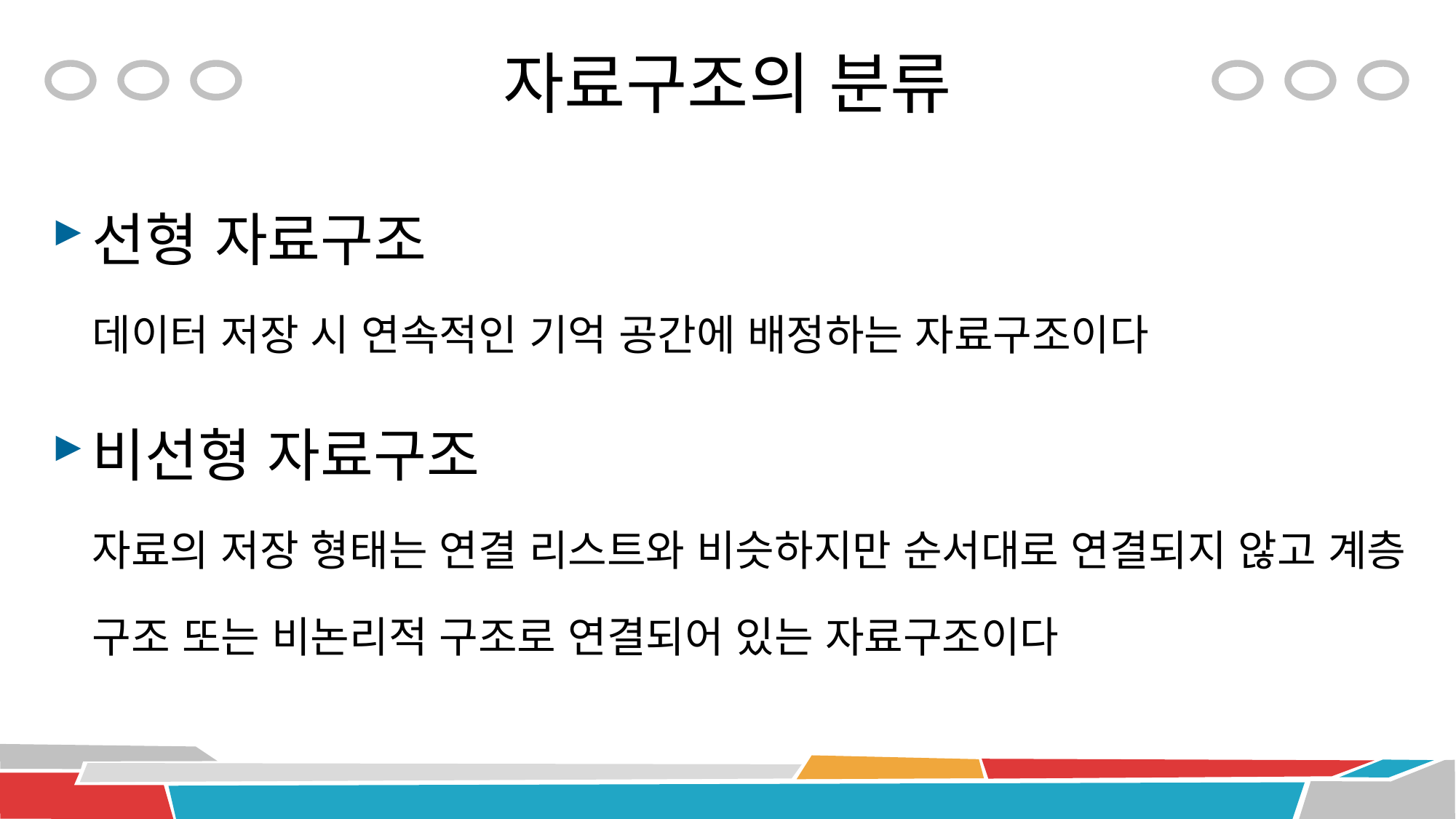

# 자료구조의 분류
선형 자료구조
데이터 저장 시 연속적인 기억 공간에 배정하는 자료구조이다
비선형 자료구조
자료의 저장 형태는 연결 리스트와 비슷하지만 순서대로 연결되지 않고 계층 구조 또는 비논리적 구조로 연결되어 있는 자료구조이다